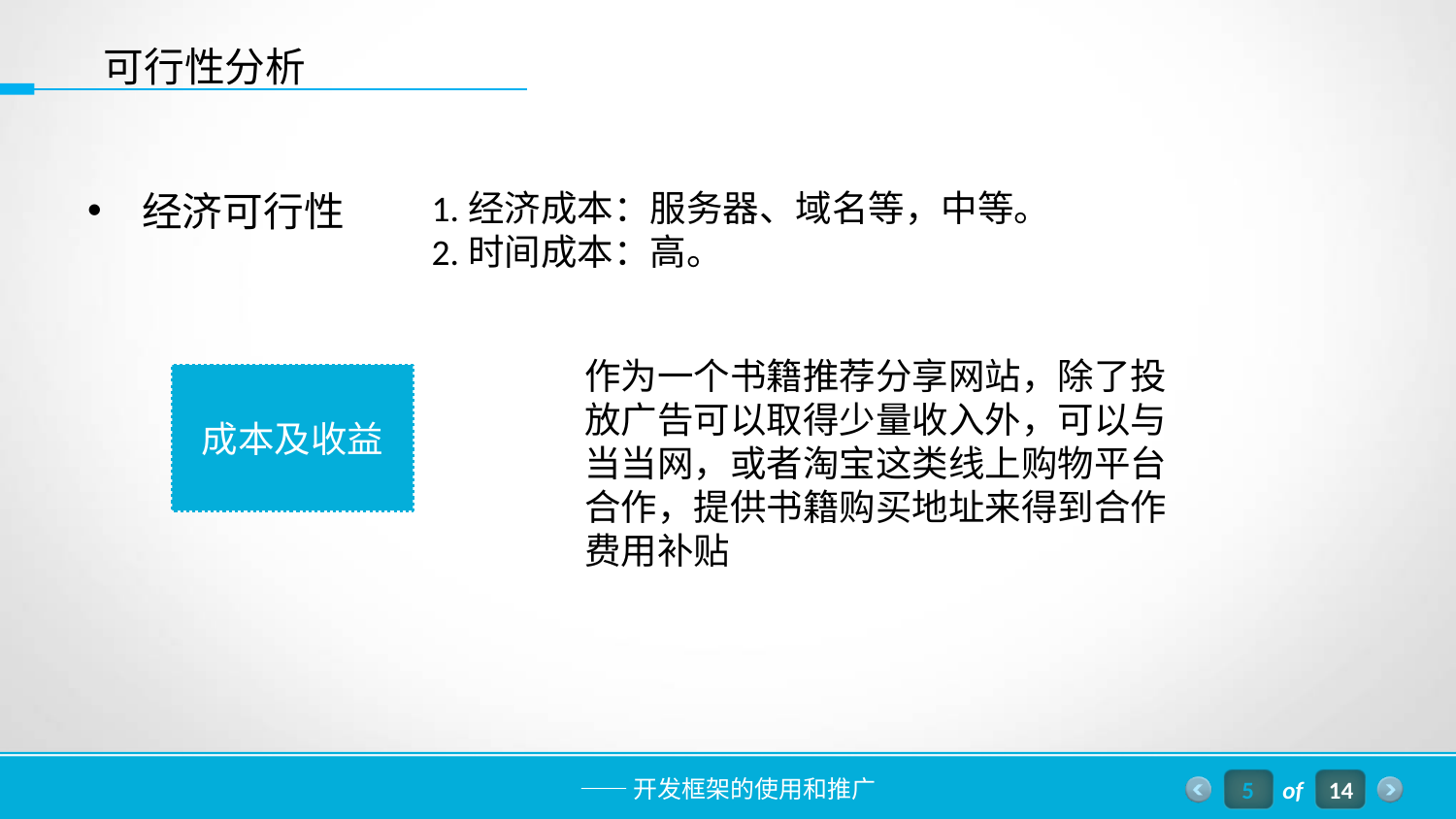

可行性分析

经济可行性
1.经济成本：服务器、域名等，中等。
2.时间成本：高。
作为一个书籍推荐分享网站，除了投
放广告可以取得少量收入外，可以与
当当网，或者淘宝这类线上购物平台
合作，提供书籍购买地址来得到合作
费用补贴
成本及收益
5